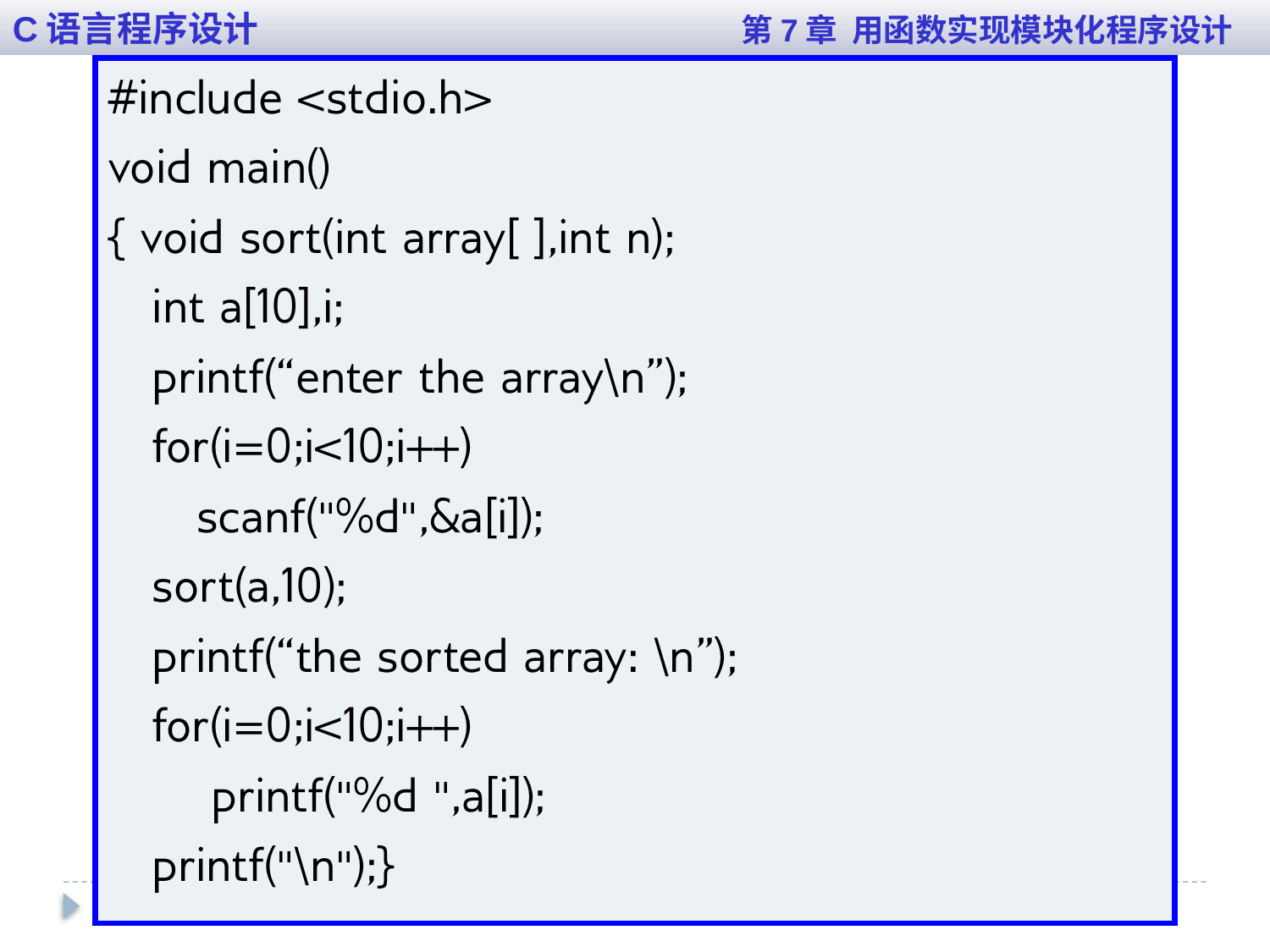

C语言程序设计                                                            第7章  用函数实现模块化程序设计
#include <stdio.h>
void main()
{ void sort(int array[ ],int n);
   int a[10],i;
   printf(“enter the array\n”);
   for(i=0;i<10;i++)
      scanf("%d",&a[i]);
   sort(a,10);
   printf(“the sorted array: \n”);
   for(i=0;i<10;i++)
       printf("%d ",a[i]);
   printf("\n");}